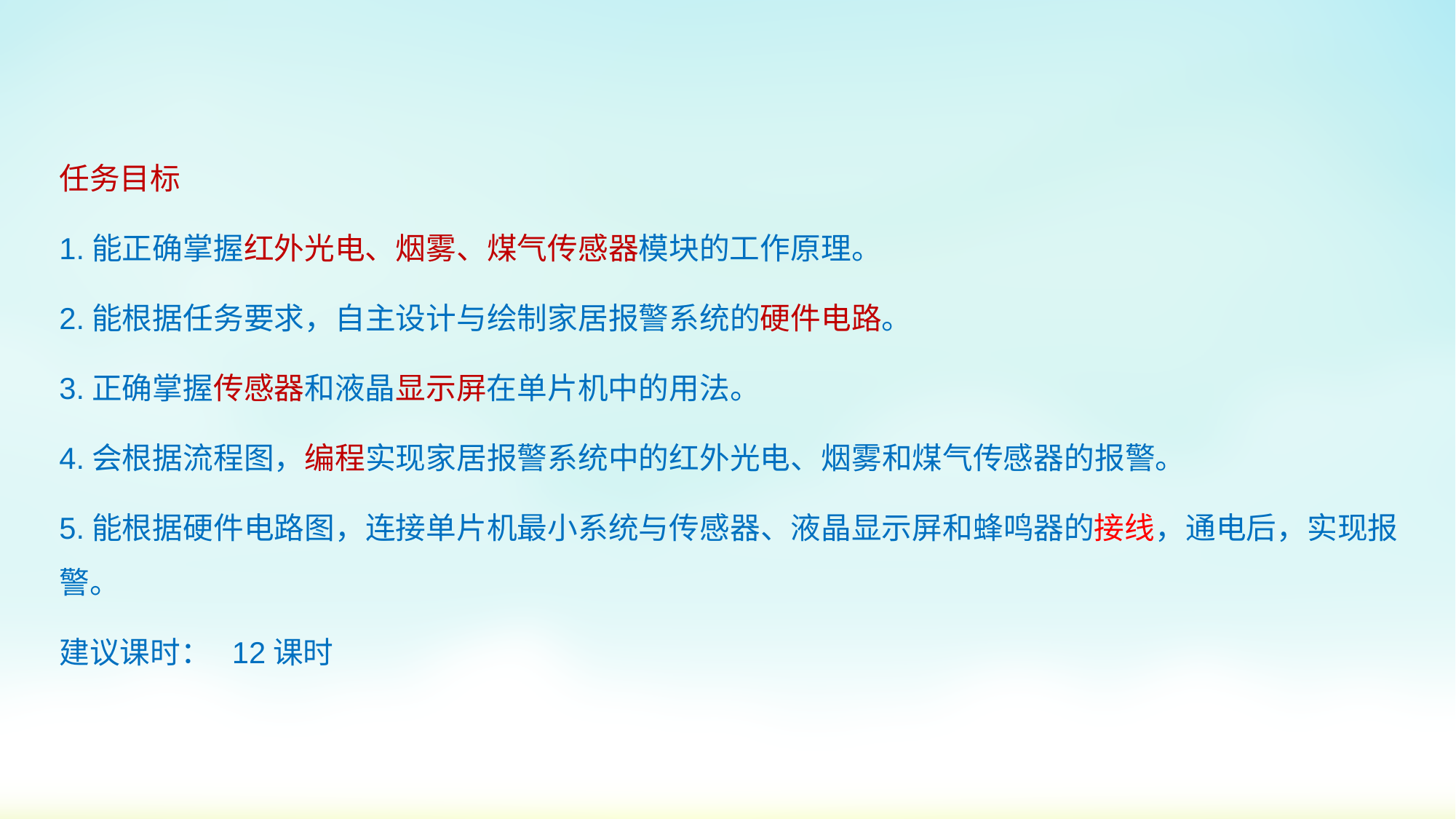

任务目标
1.能正确掌握红外光电、烟雾、煤气传感器模块的工作原理。
2.能根据任务要求，自主设计与绘制家居报警系统的硬件电路。
3.正确掌握传感器和液晶显示屏在单片机中的用法。
4.会根据流程图，编程实现家居报警系统中的红外光电、烟雾和煤气传感器的报警。
5.能根据硬件电路图，连接单片机最小系统与传感器、液晶显示屏和蜂鸣器的接线，通电后，实现报警。
建议课时：  12课时